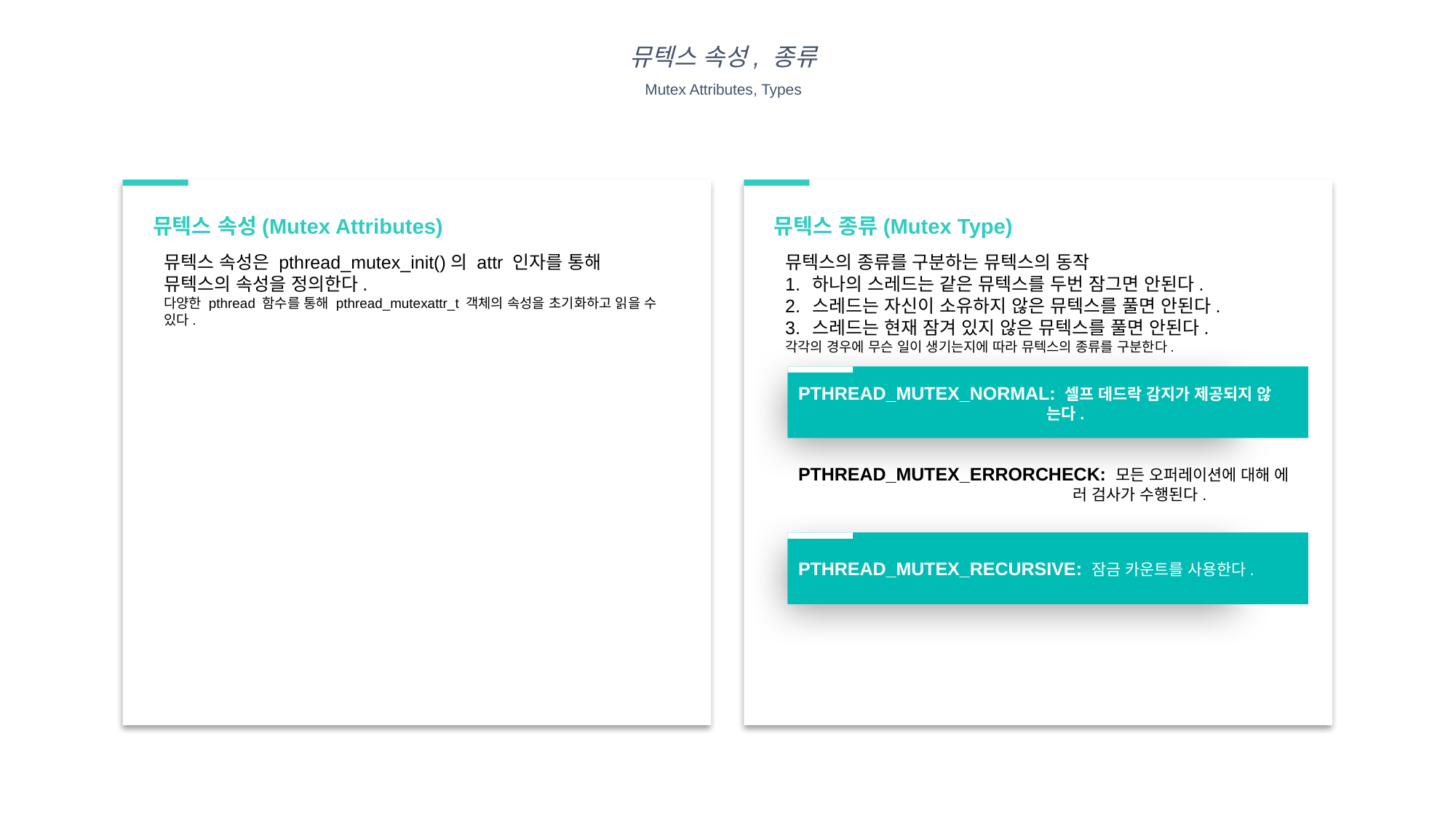

뮤텍스 속성, 종류
Mutex Attributes, Types
뮤텍스 속성(Mutex Attributes)

뮤텍스 종류(Mutex Type)

뮤텍스 속성은 pthread_mutex_init()의 attr 인자를 통해 뮤텍스의 속성을 정의한다.
다양한 pthread 함수를 통해 pthread_mutexattr_t 객체의 속성을 초기화하고 읽을 수 있다.
뮤텍스의 종류를 구분하는 뮤텍스의 동작
하나의 스레드는 같은 뮤텍스를 두번 잠그면 안된다.
스레드는 자신이 소유하지 않은 뮤텍스를 풀면 안된다.
스레드는 현재 잠겨 있지 않은 뮤텍스를 풀면 안된다.
각각의 경우에 무슨 일이 생기는지에 따라 뮤텍스의 종류를 구분한다.

PTHREAD_MUTEX_NORMAL: 셀프 데드락 감지가 제공되지 않		       는다.
PTHREAD_MUTEX_ERRORCHECK: 모든 오퍼레이션에 대해 에		             러 검사가 수행된다.
PTHREAD_MUTEX_RECURSIVE: 잠금 카운트를 사용한다.

pthread_mutex_destroy(): 자동 또는 동적으로 할당된 뮤텍스가 		 더 이상 필요 없으면 제거해야 한다.